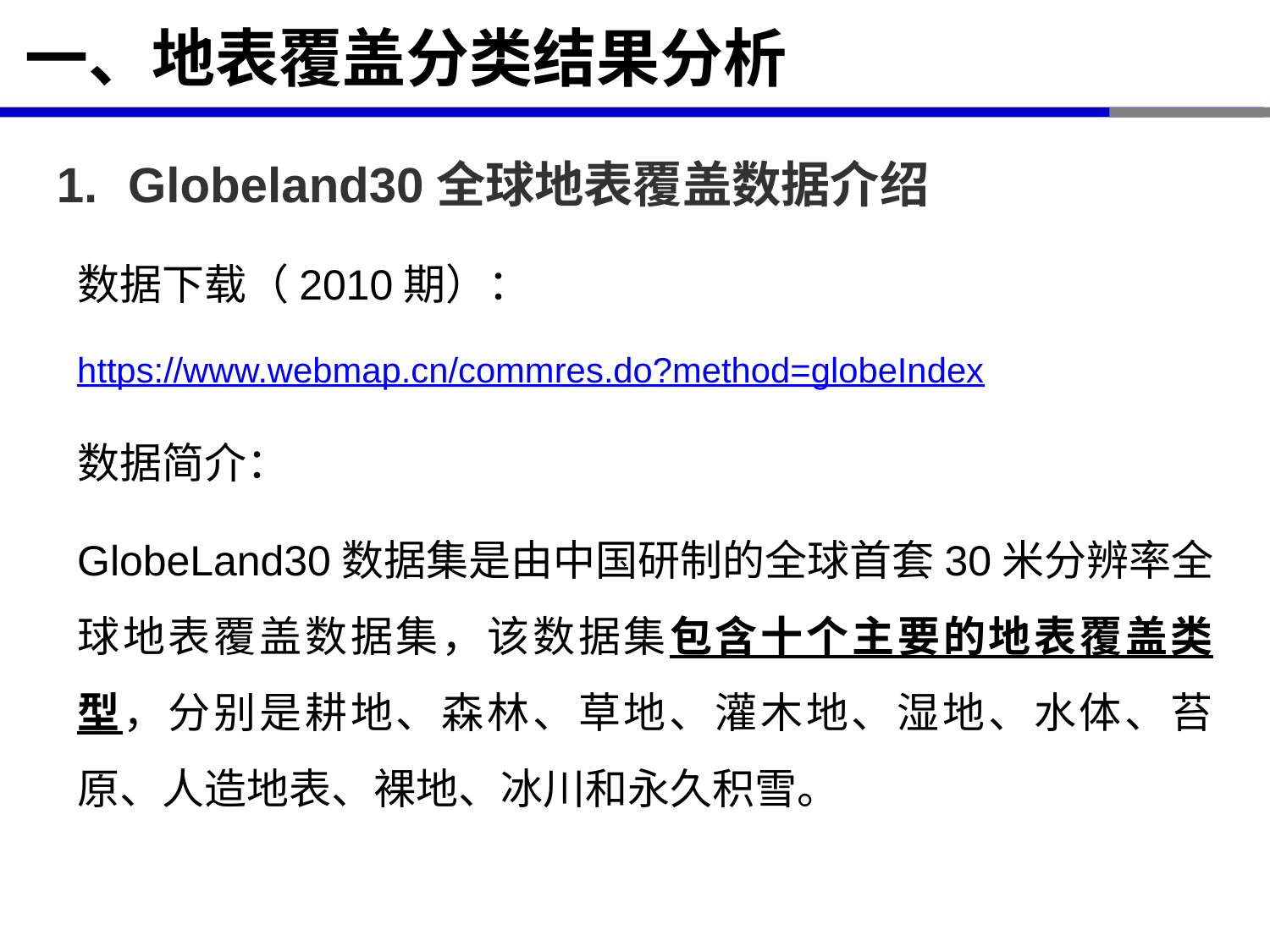

# 一、地表覆盖分类结果分析
Globeland30全球地表覆盖数据介绍
数据下载（2010期）：
https://www.webmap.cn/commres.do?method=globeIndex
数据简介：
GlobeLand30数据集是由中国研制的全球首套30米分辨率全球地表覆盖数据集，该数据集包含十个主要的地表覆盖类型，分别是耕地、森林、草地、灌木地、湿地、水体、苔原、人造地表、裸地、冰川和永久积雪。